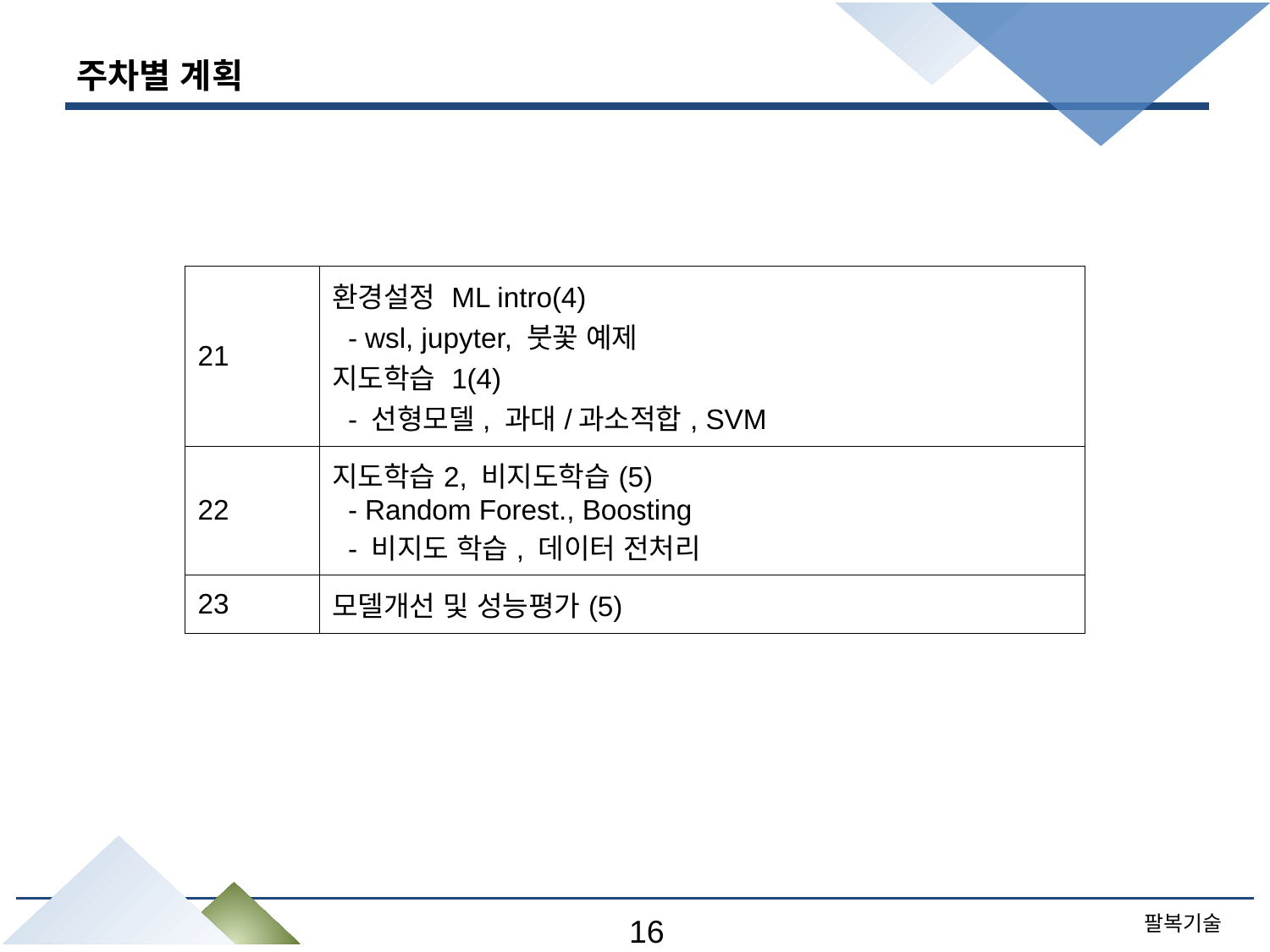

# 주차별 계획
| 21 | 환경설정 ML intro(4) - wsl, jupyter, 붓꽃 예제 지도학습 1(4) - 선형모델, 과대/과소적합, SVM |
| --- | --- |
| 22 | 지도학습2, 비지도학습(5) - Random Forest., Boosting - 비지도 학습, 데이터 전처리 |
| 23 | 모델개선 및 성능평가(5) |
16